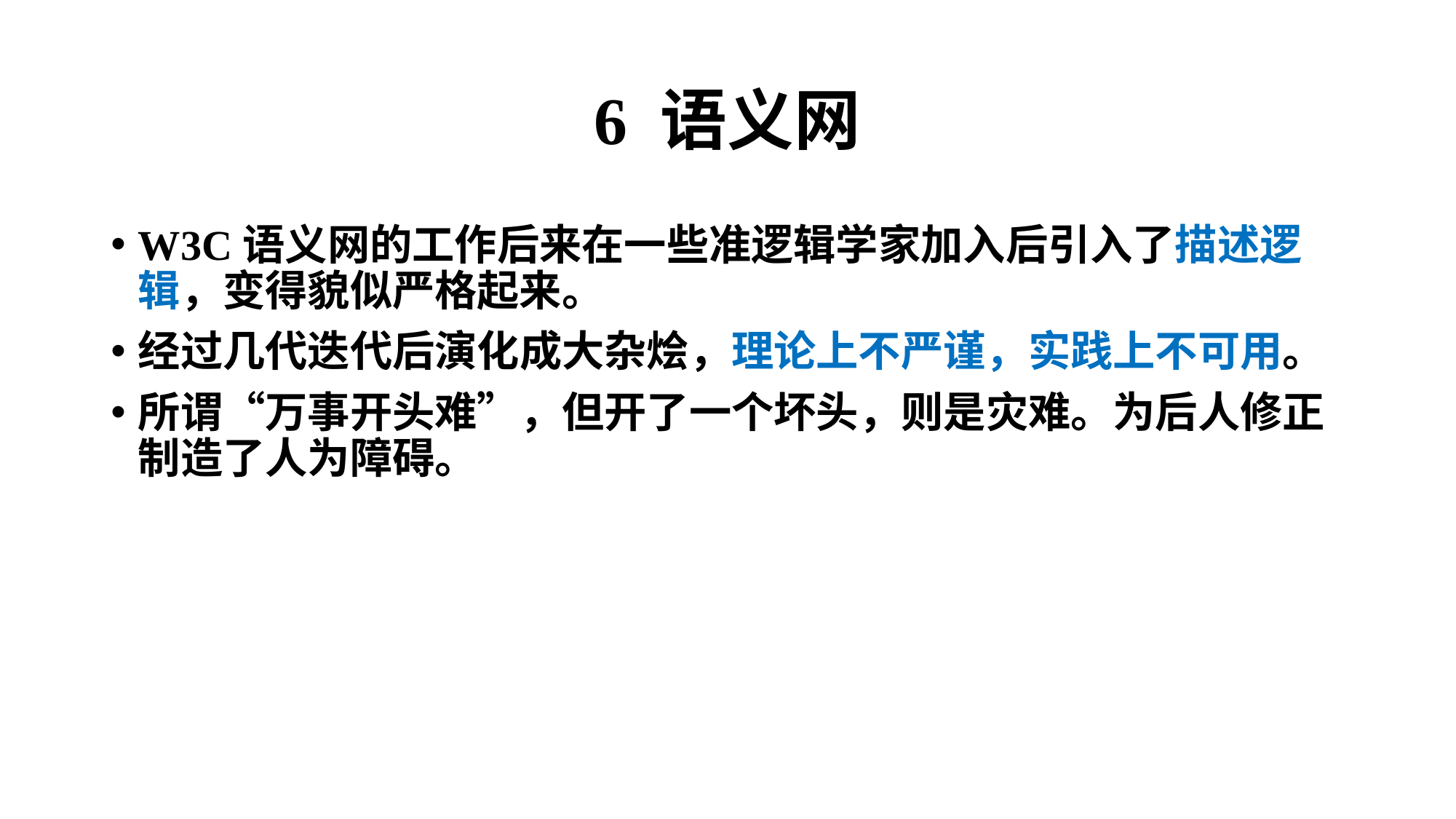

# 6 语义网
W3C语义网的工作后来在一些准逻辑学家加入后引入了描述逻辑，变得貌似严格起来。
经过几代迭代后演化成大杂烩，理论上不严谨，实践上不可用。
所谓“万事开头难”，但开了一个坏头，则是灾难。为后人修正制造了人为障碍。